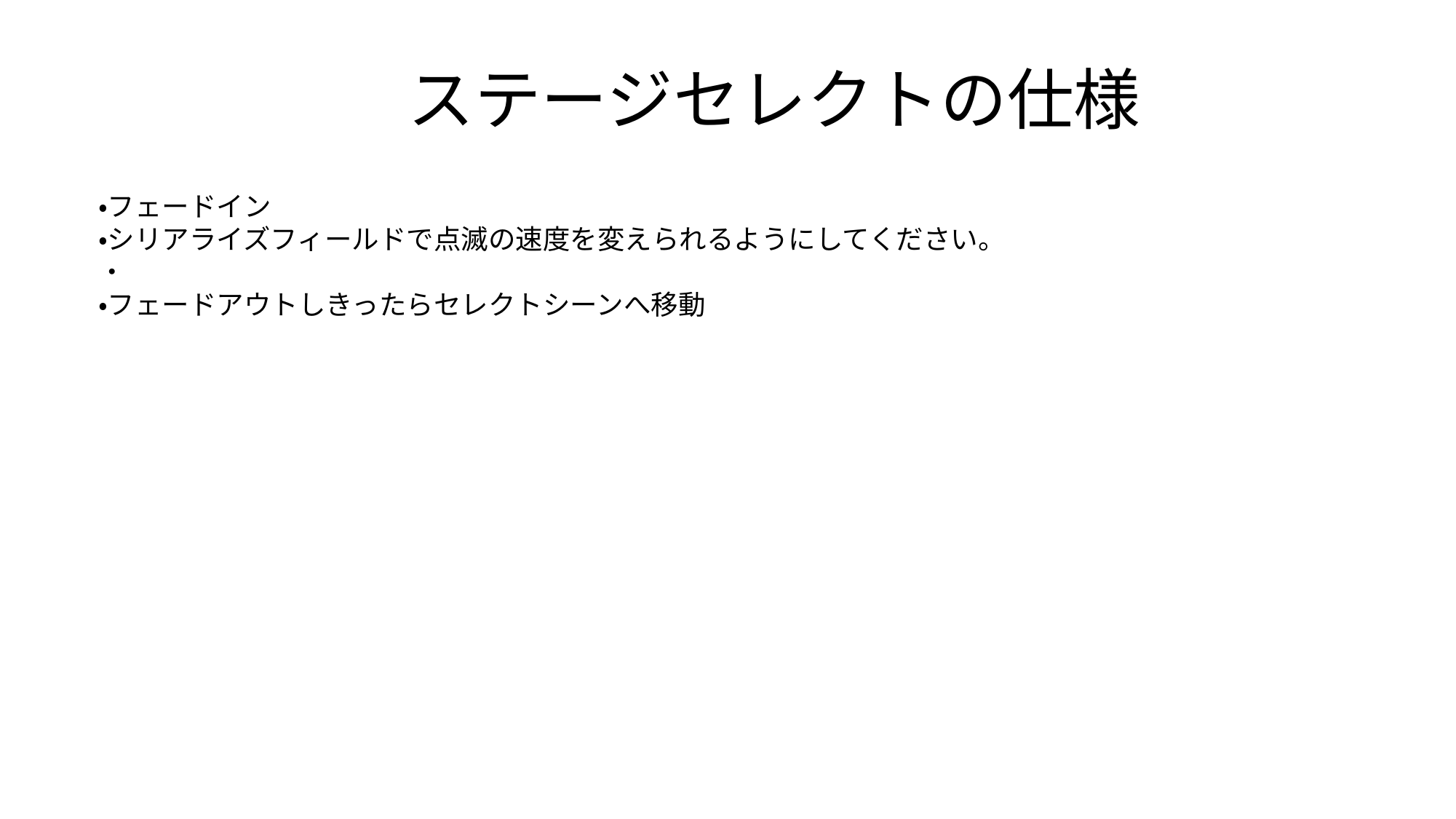

ステージセレクトの仕様
・フェードイン
・シリアライズフィールドで点滅の速度を変えられるようにしてください。
・
・フェードアウトしきったらセレクトシーンへ移動